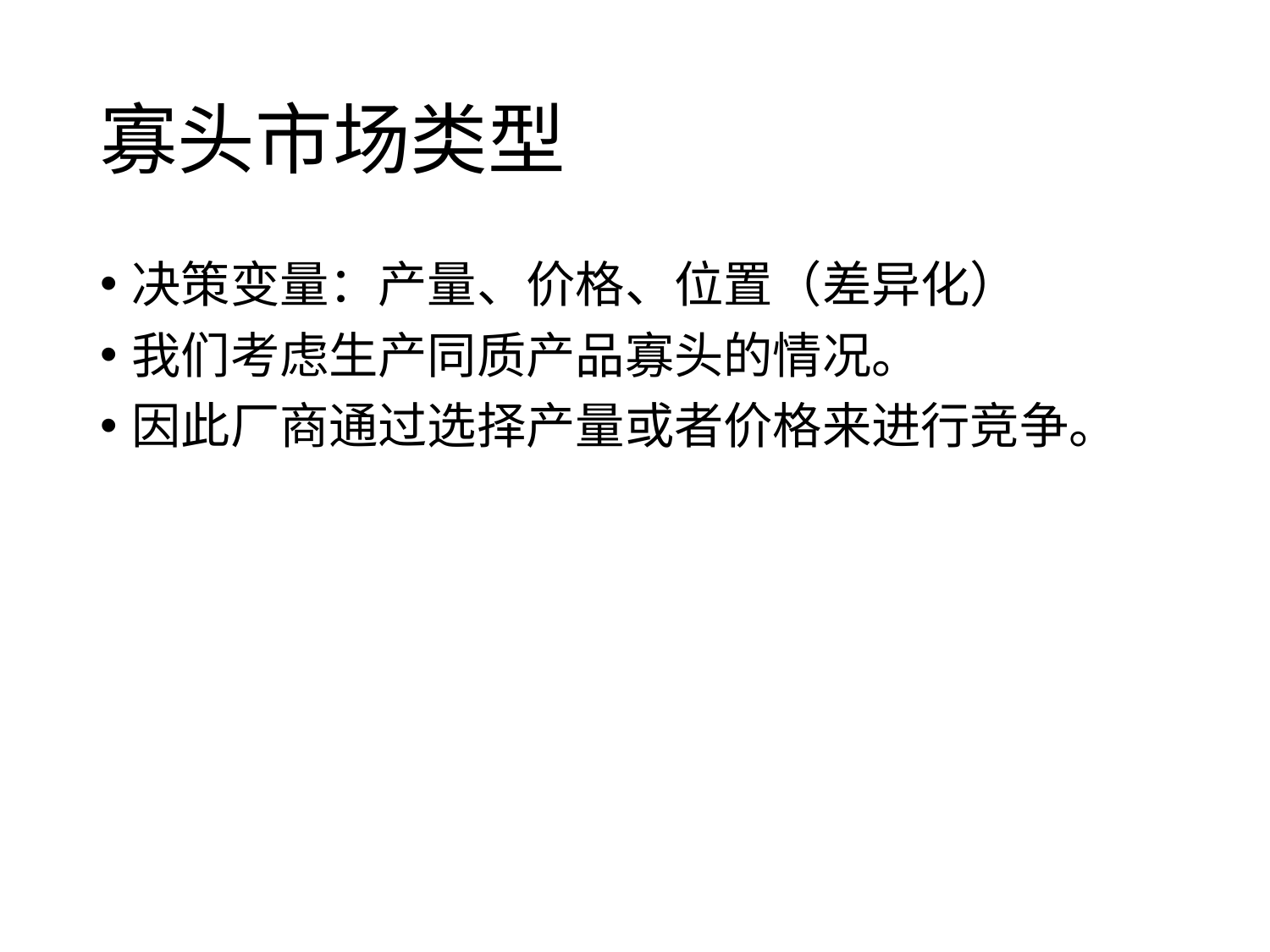

# 寡头市场类型
决策变量：产量、价格、位置（差异化）
我们考虑生产同质产品寡头的情况。
因此厂商通过选择产量或者价格来进行竞争。